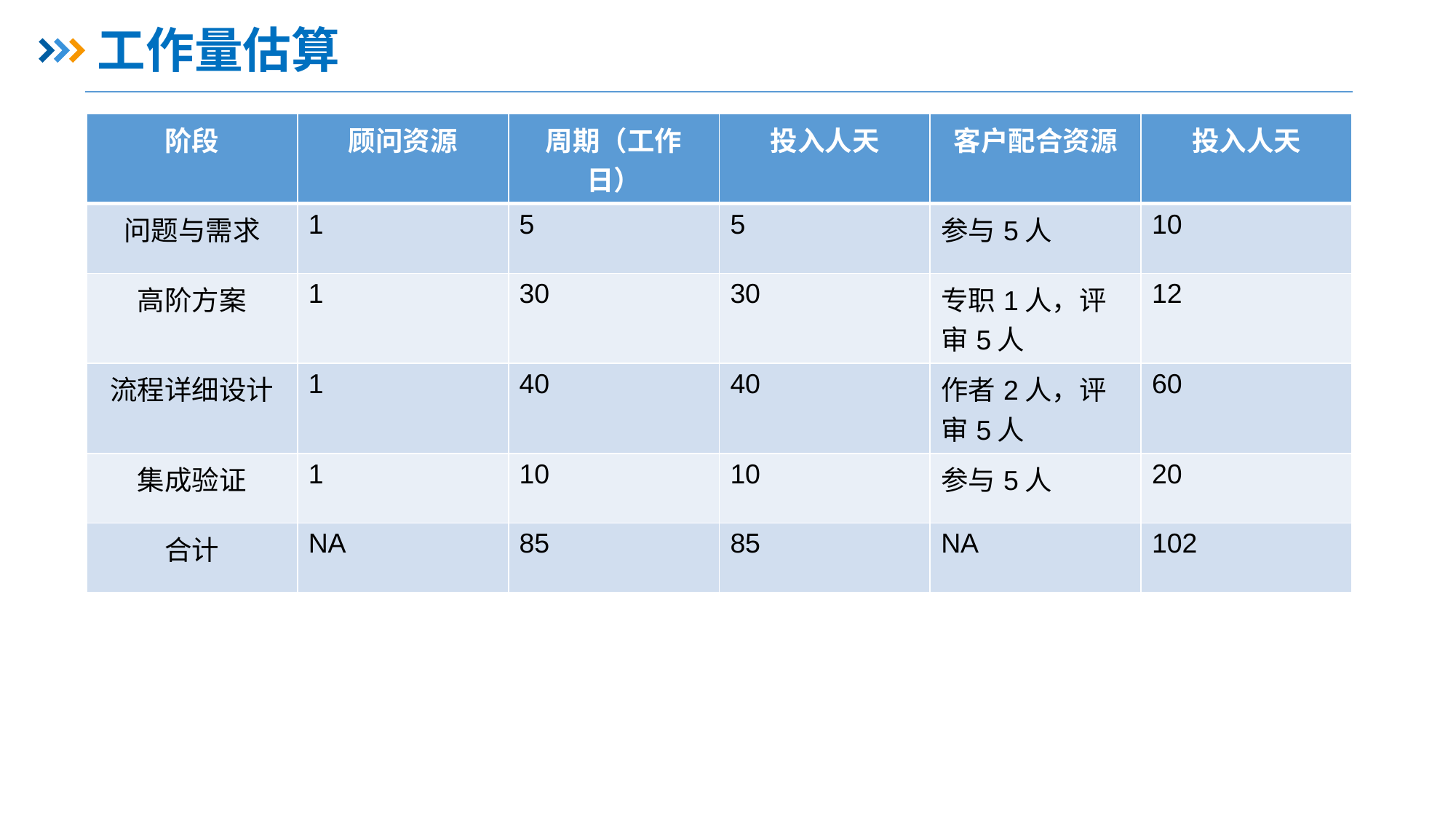

# 工作量估算
| 阶段 | 顾问资源 | 周期（工作日） | 投入人天 | 客户配合资源 | 投入人天 |
| --- | --- | --- | --- | --- | --- |
| 问题与需求 | 1 | 5 | 5 | 参与5人 | 10 |
| 高阶方案 | 1 | 30 | 30 | 专职1人，评审5人 | 12 |
| 流程详细设计 | 1 | 40 | 40 | 作者2人，评审5人 | 60 |
| 集成验证 | 1 | 10 | 10 | 参与5人 | 20 |
| 合计 | NA | 85 | 85 | NA | 102 |